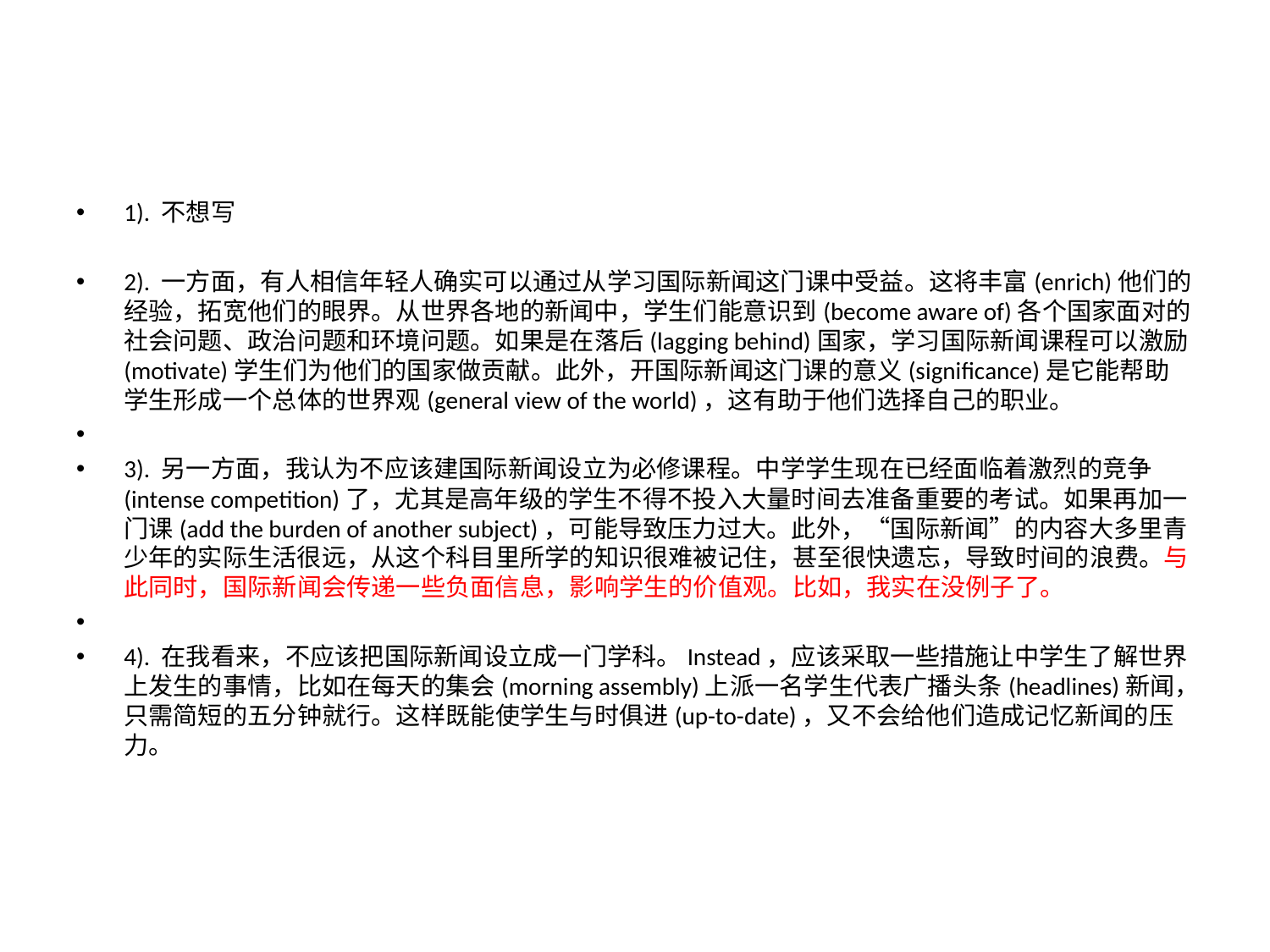

#

1). 不想写

2). 一方面，有人相信年轻人确实可以通过从学习国际新闻这门课中受益。这将丰富(enrich)他们的经验，拓宽他们的眼界。从世界各地的新闻中，学生们能意识到(become aware of)各个国家面对的社会问题、政治问题和环境问题。如果是在落后(lagging behind)国家，学习国际新闻课程可以激励(motivate)学生们为他们的国家做贡献。此外，开国际新闻这门课的意义(significance)是它能帮助学生形成一个总体的世界观(general view of the world)，这有助于他们选择自己的职业。

3). 另一方面，我认为不应该建国际新闻设立为必修课程。中学学生现在已经面临着激烈的竞争(intense competition)了，尤其是高年级的学生不得不投入大量时间去准备重要的考试。如果再加一门课(add the burden of another subject)，可能导致压力过大。此外，“国际新闻”的内容大多里青少年的实际生活很远，从这个科目里所学的知识很难被记住，甚至很快遗忘，导致时间的浪费。与此同时，国际新闻会传递一些负面信息，影响学生的价值观。比如，我实在没例子了。

4). 在我看来，不应该把国际新闻设立成一门学科。Instead，应该采取一些措施让中学生了解世界上发生的事情，比如在每天的集会(morning assembly)上派一名学生代表广播头条(headlines)新闻，只需简短的五分钟就行。这样既能使学生与时俱进(up-to-date)，又不会给他们造成记忆新闻的压力。